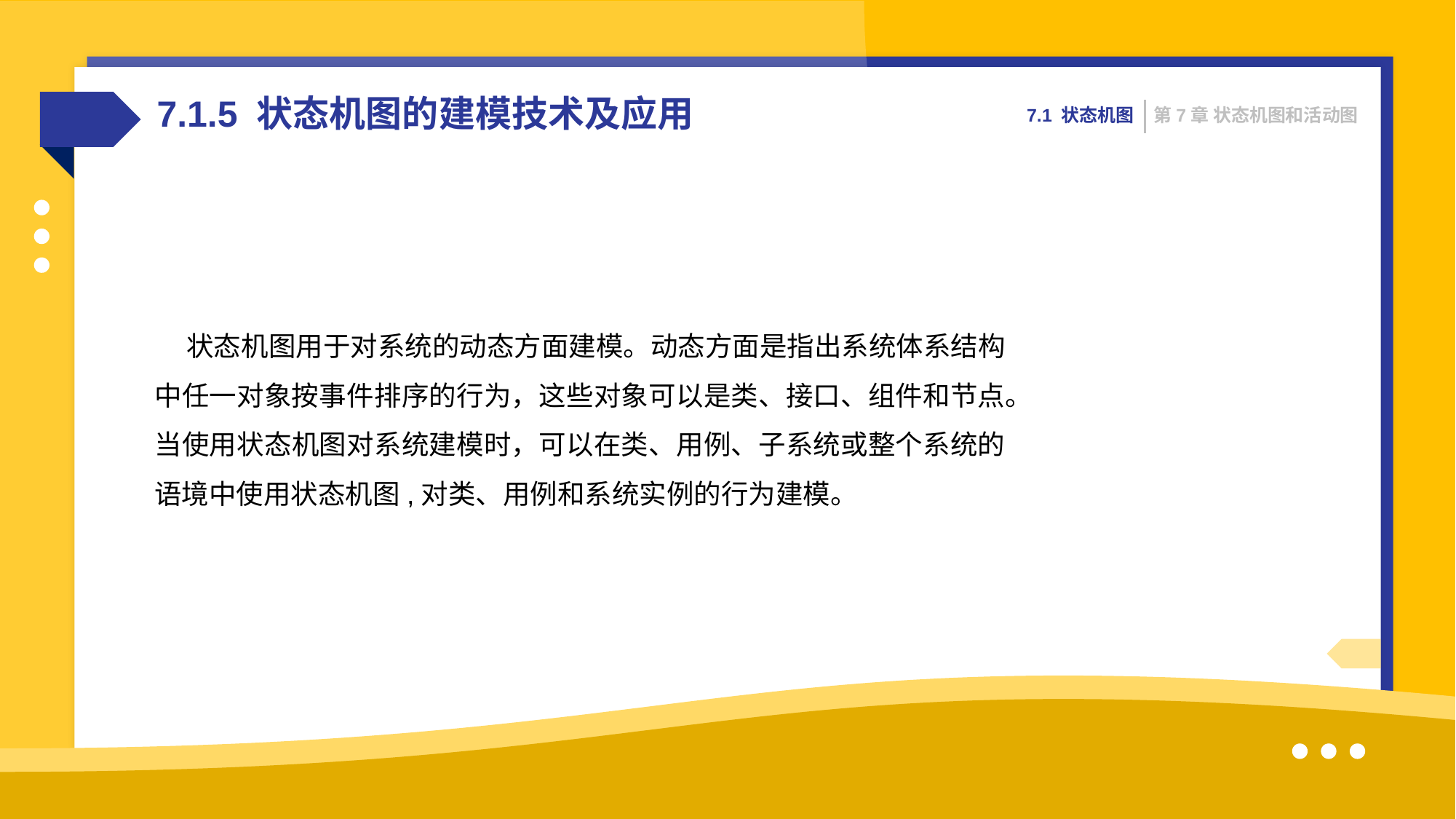

7.1.5 状态机图的建模技术及应用
7.1 状态机图
第7章 状态机图和活动图
状态机图用于对系统的动态方面建模。动态方面是指出系统体系结构中任一对象按事件排序的行为，这些对象可以是类、接口、组件和节点。当使用状态机图对系统建模时，可以在类、用例、子系统或整个系统的语境中使用状态机图,对类、用例和系统实例的行为建模。